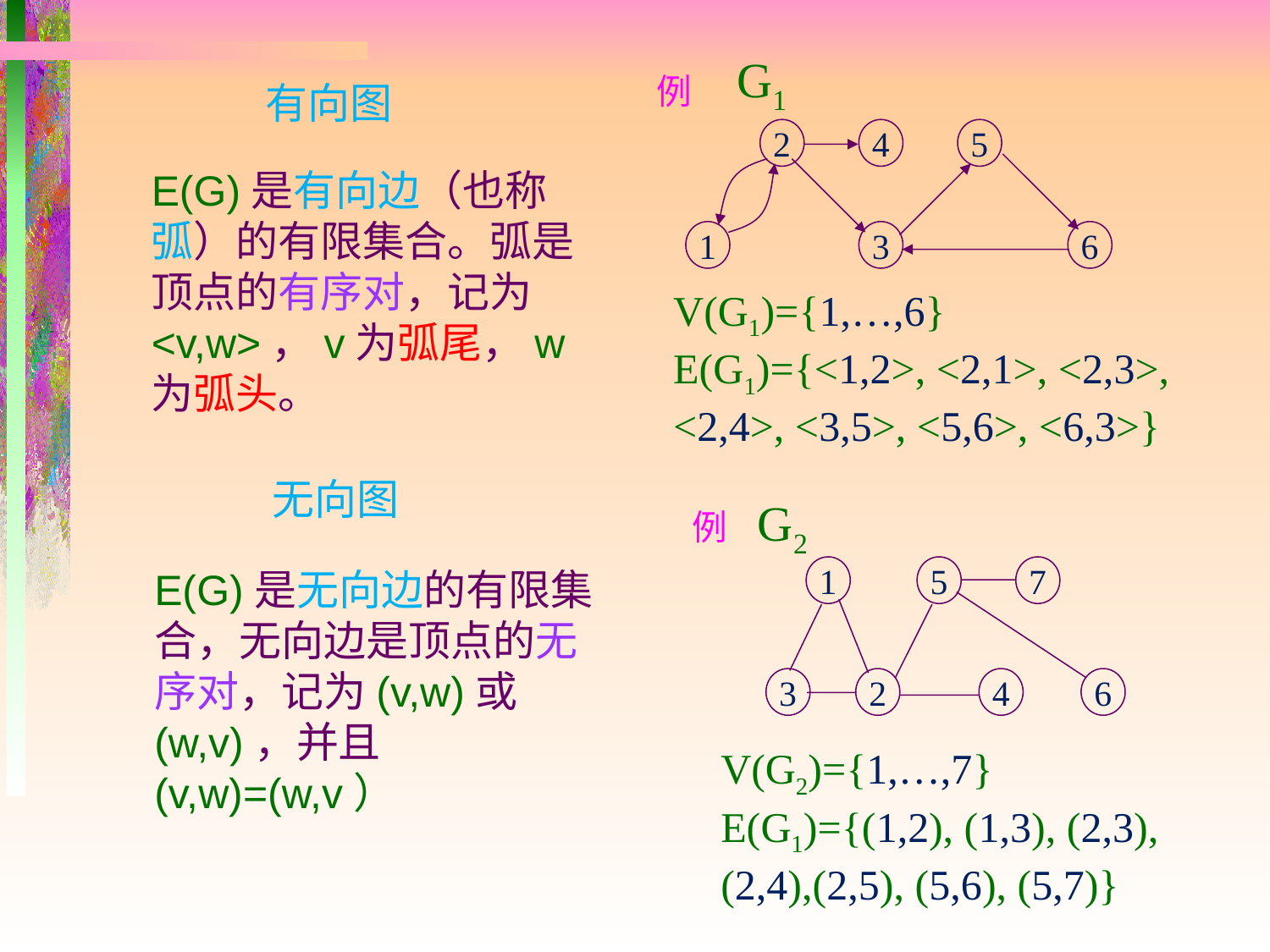

G1
例
2
4
5

1
3
6

有向图
E(G)是有向边（也称弧）的有限集合。弧是顶点的有序对，记为<v,w>，v为弧尾，w为弧头。
V(G1)={1,…,6}
E(G1)={<1,2>, <2,1>, <2,3>,
<2,4>, <3,5>, <5,6>, <6,3>}
无向图
G2
例
1
5
7

3
2
4
6

E(G)是无向边的有限集合，无向边是顶点的无序对，记为(v,w)或(w,v)，并且(v,w)=(w,v）
V(G2)={1,…,7}
E(G1)={(1,2), (1,3), (2,3),
(2,4),(2,5), (5,6), (5,7)}